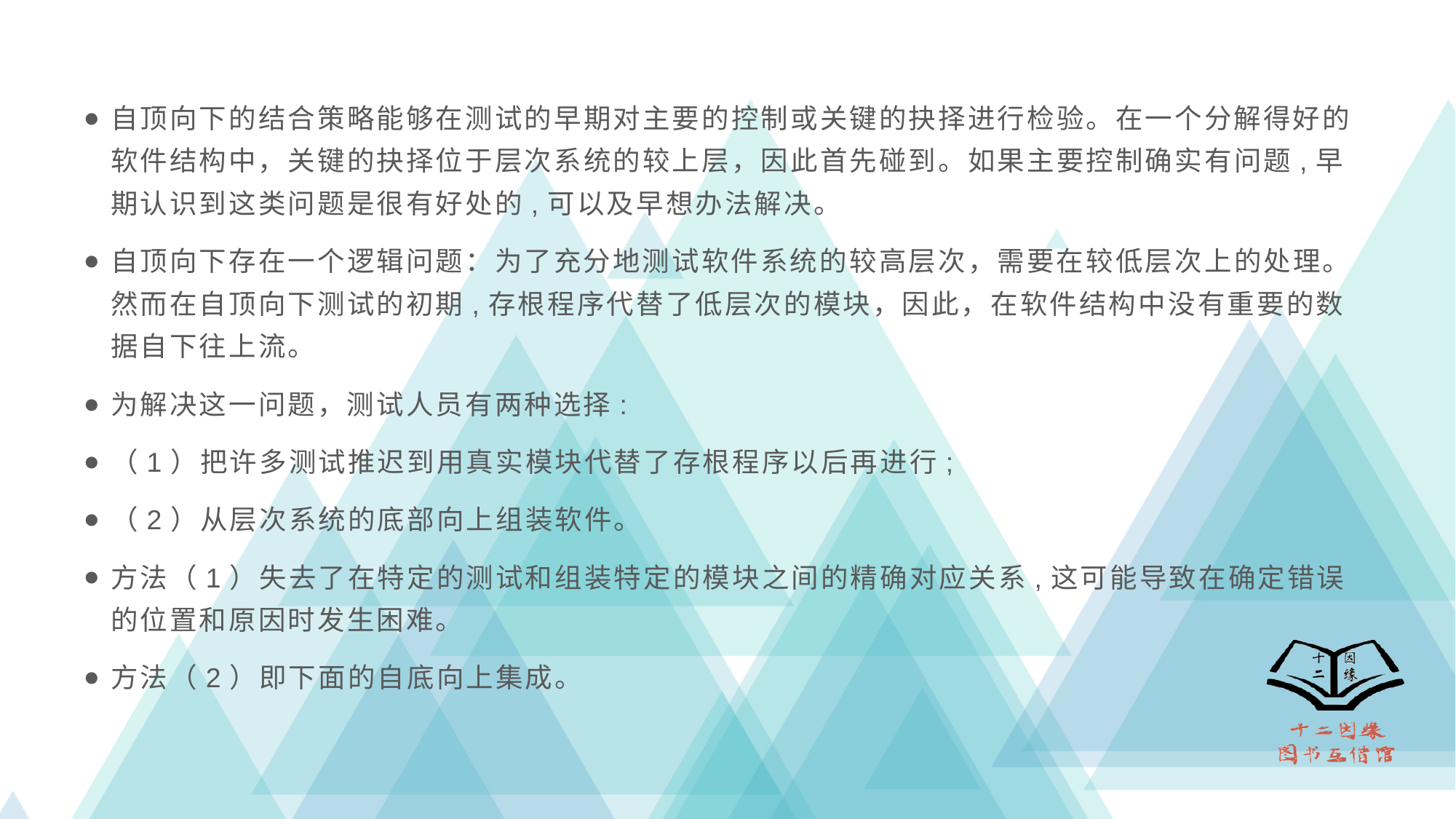

自顶向下的结合策略能够在测试的早期对主要的控制或关键的抉择进行检验。在一个分解得好的软件结构中，关键的抉择位于层次系统的较上层，因此首先碰到。如果主要控制确实有问题,早期认识到这类问题是很有好处的,可以及早想办法解决。
自顶向下存在一个逻辑问题：为了充分地测试软件系统的较高层次，需要在较低层次上的处理。然而在自顶向下测试的初期,存根程序代替了低层次的模块，因此，在软件结构中没有重要的数据自下往上流。
为解决这一问题，测试人员有两种选择:
（1）把许多测试推迟到用真实模块代替了存根程序以后再进行;
（2）从层次系统的底部向上组装软件。
方法（1）失去了在特定的测试和组装特定的模块之间的精确对应关系,这可能导致在确定错误的位置和原因时发生困难。
方法（2）即下面的自底向上集成。